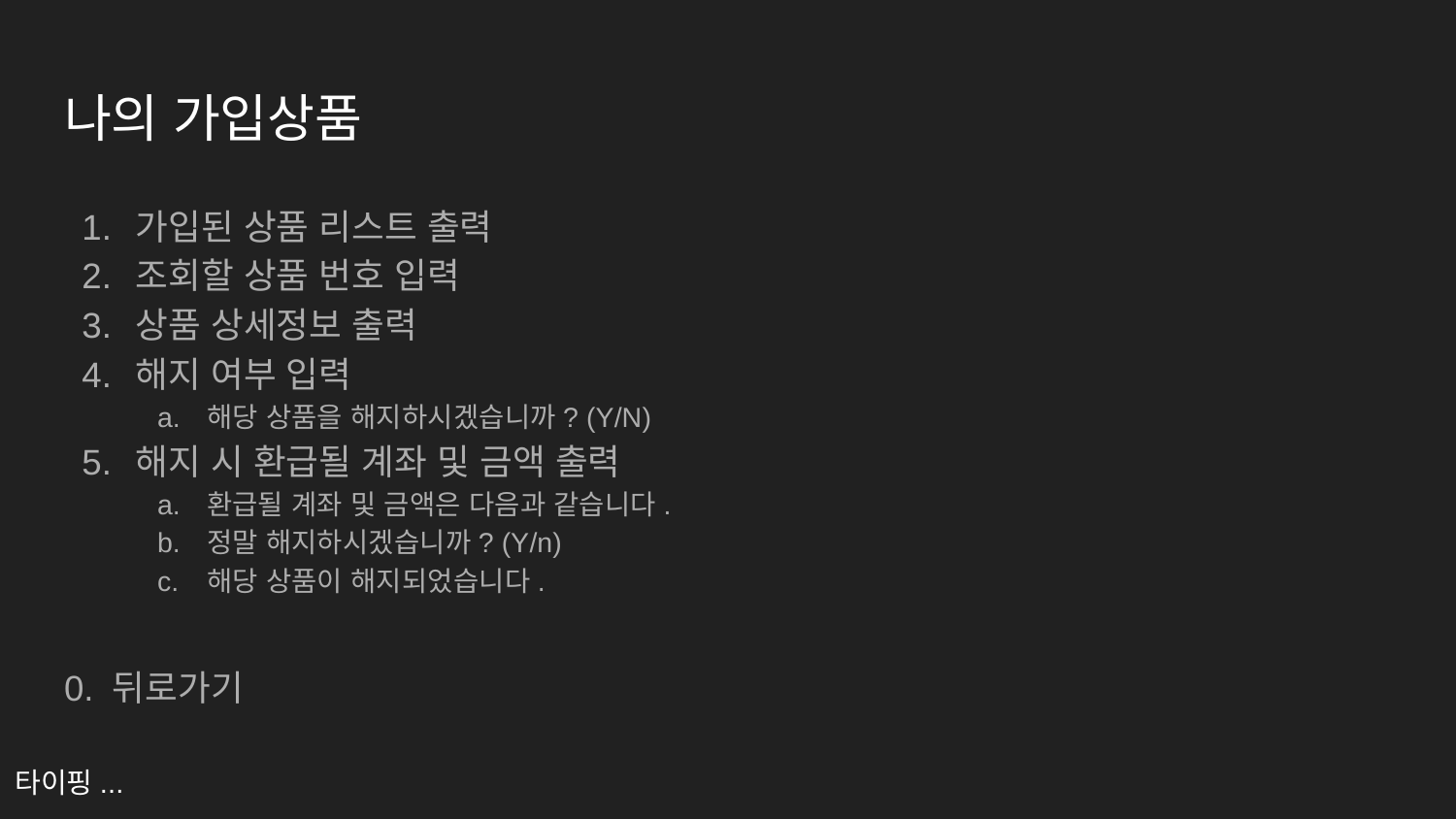

# 나의 가입상품
가입된 상품 리스트 출력
조회할 상품 번호 입력
상품 상세정보 출력
해지 여부 입력
해당 상품을 해지하시겠습니까? (Y/N)
해지 시 환급될 계좌 및 금액 출력
환급될 계좌 및 금액은 다음과 같습니다.
정말 해지하시겠습니까? (Y/n)
해당 상품이 해지되었습니다.
0. 뒤로가기
타이핑...